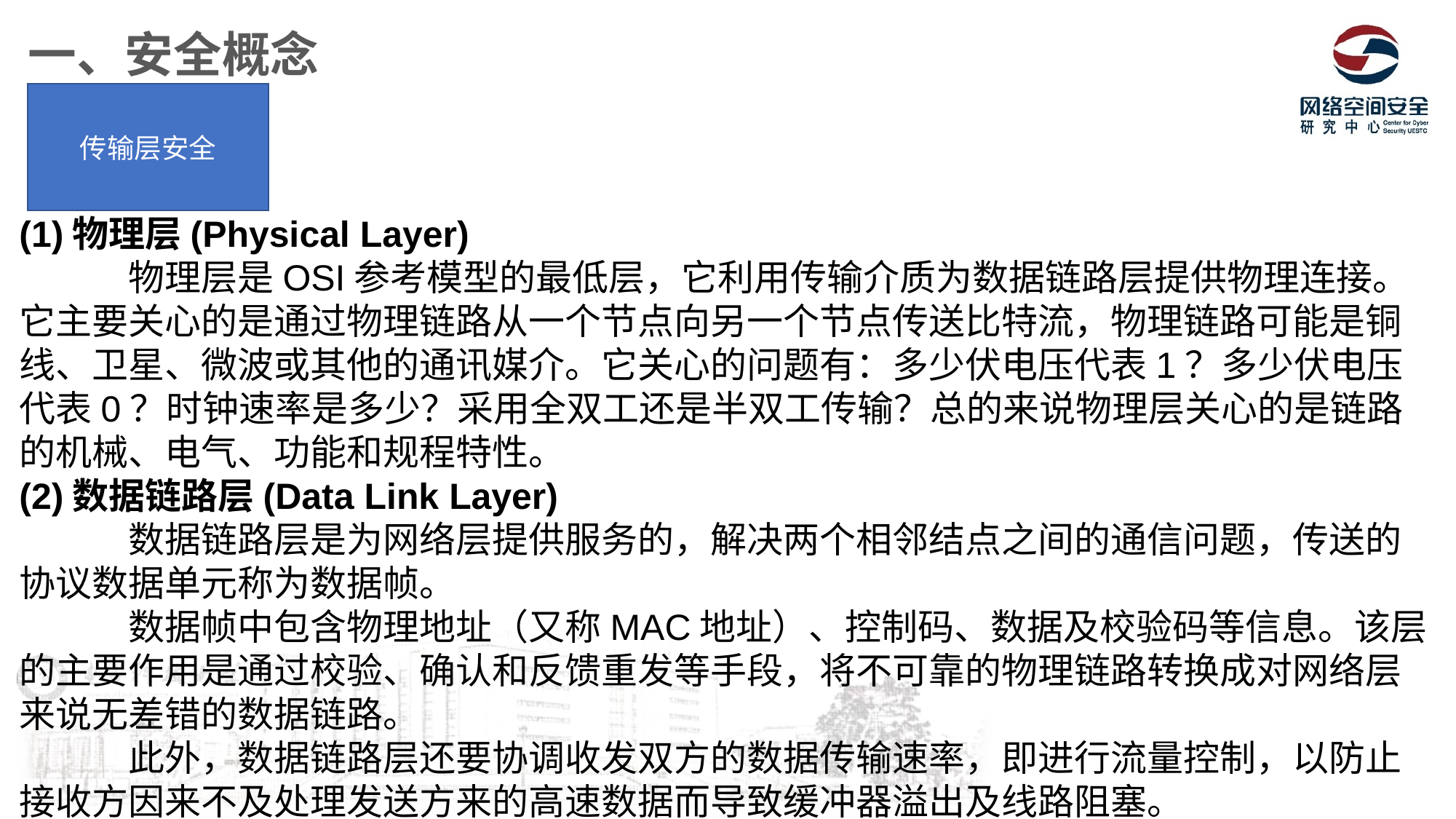

一、安全概念
传输层安全
(1)物理层(Physical Layer)
	物理层是OSI参考模型的最低层，它利用传输介质为数据链路层提供物理连接。它主要关心的是通过物理链路从一个节点向另一个节点传送比特流，物理链路可能是铜线、卫星、微波或其他的通讯媒介。它关心的问题有：多少伏电压代表1？多少伏电压代表0？时钟速率是多少？采用全双工还是半双工传输？总的来说物理层关心的是链路的机械、电气、功能和规程特性。
(2)数据链路层(Data Link Layer)
	数据链路层是为网络层提供服务的，解决两个相邻结点之间的通信问题，传送的协议数据单元称为数据帧。
	数据帧中包含物理地址（又称MAC地址）、控制码、数据及校验码等信息。该层的主要作用是通过校验、确认和反馈重发等手段，将不可靠的物理链路转换成对网络层来说无差错的数据链路。
	此外，数据链路层还要协调收发双方的数据传输速率，即进行流量控制，以防止接收方因来不及处理发送方来的高速数据而导致缓冲器溢出及线路阻塞。